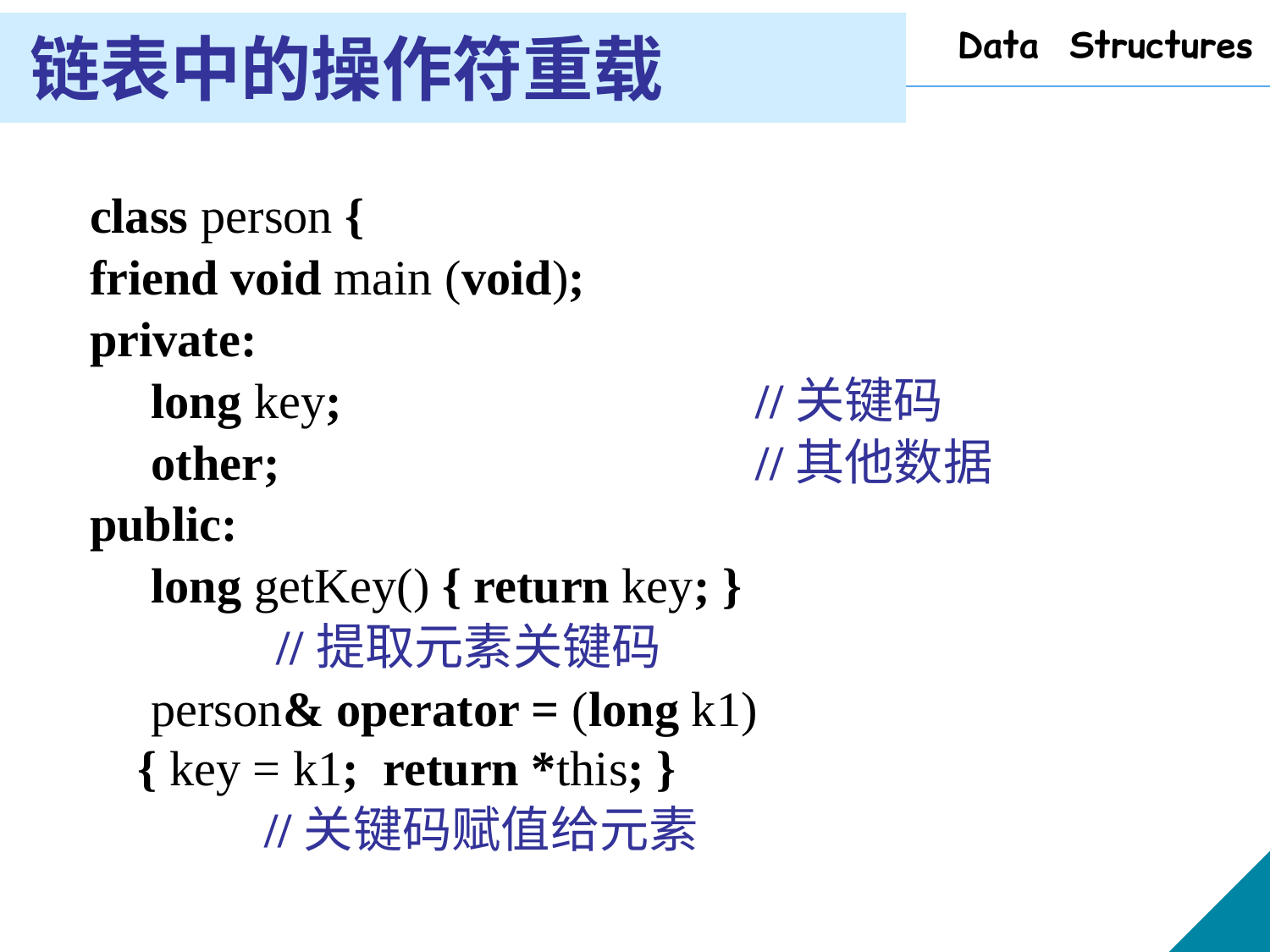

# 链表中的操作符重载
class person {
friend void main (void);
private:
     long key;			         //关键码
     other;		  	         //其他数据
public:
     long getKey() { return key; }
		 //提取元素关键码
     person& operator = (long k1) 				{ key = k1;  return *this; }
     	//关键码赋值给元素